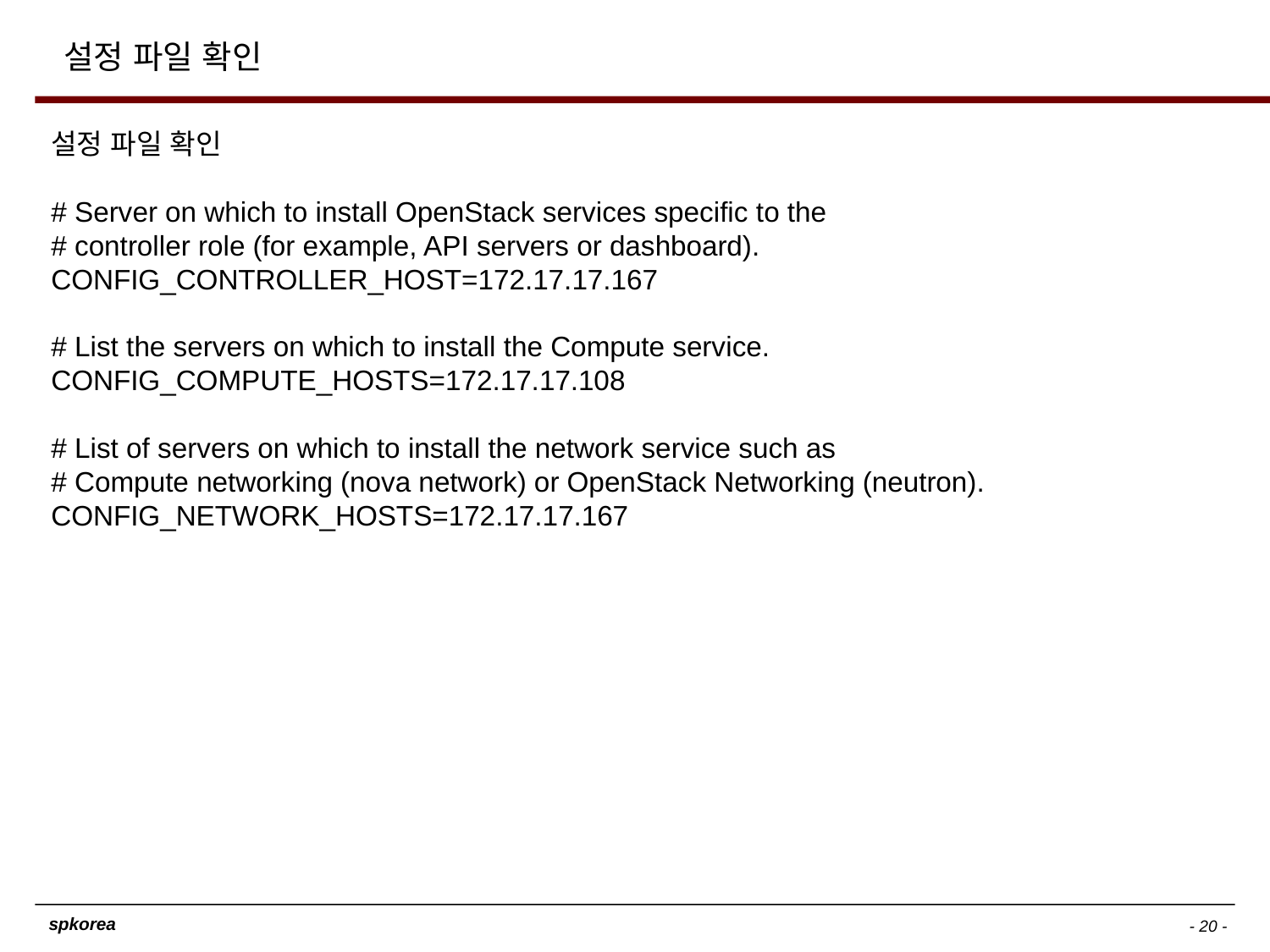

# 설정 파일 확인
설정 파일 확인

# Server on which to install OpenStack services specific to the
# controller role (for example, API servers or dashboard).
CONFIG_CONTROLLER_HOST=172.17.17.167

# List the servers on which to install the Compute service.
CONFIG_COMPUTE_HOSTS=172.17.17.108

# List of servers on which to install the network service such as
# Compute networking (nova network) or OpenStack Networking (neutron).
CONFIG_NETWORK_HOSTS=172.17.17.167